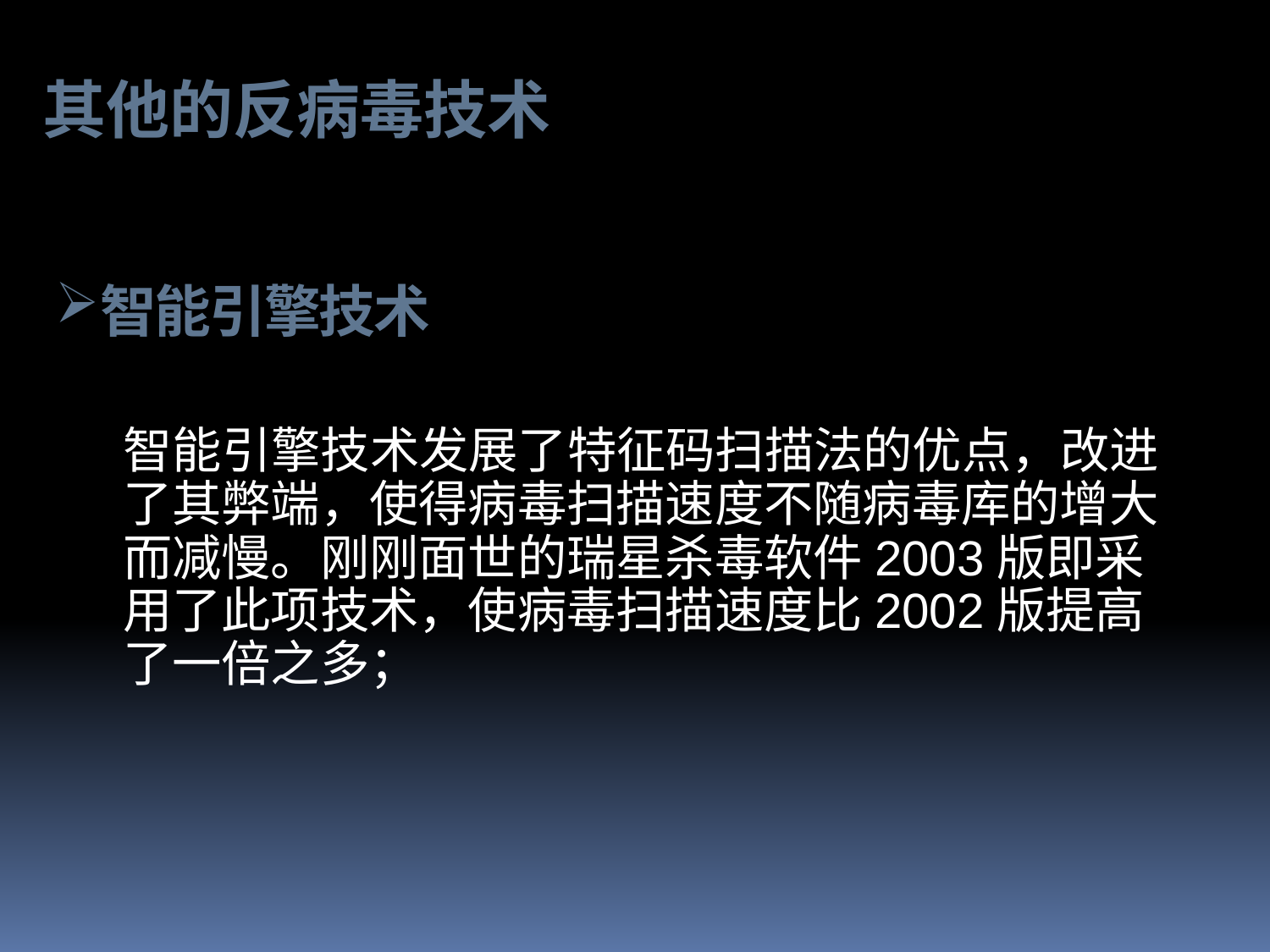

其他的反病毒技术

# 智能引擎技术
   智能引擎技术发展了特征码扫描法的优点，改进了其弊端，使得病毒扫描速度不随病毒库的增大而减慢。刚刚面世的瑞星杀毒软件2003版即采用了此项技术，使病毒扫描速度比2002版提高了一倍之多；